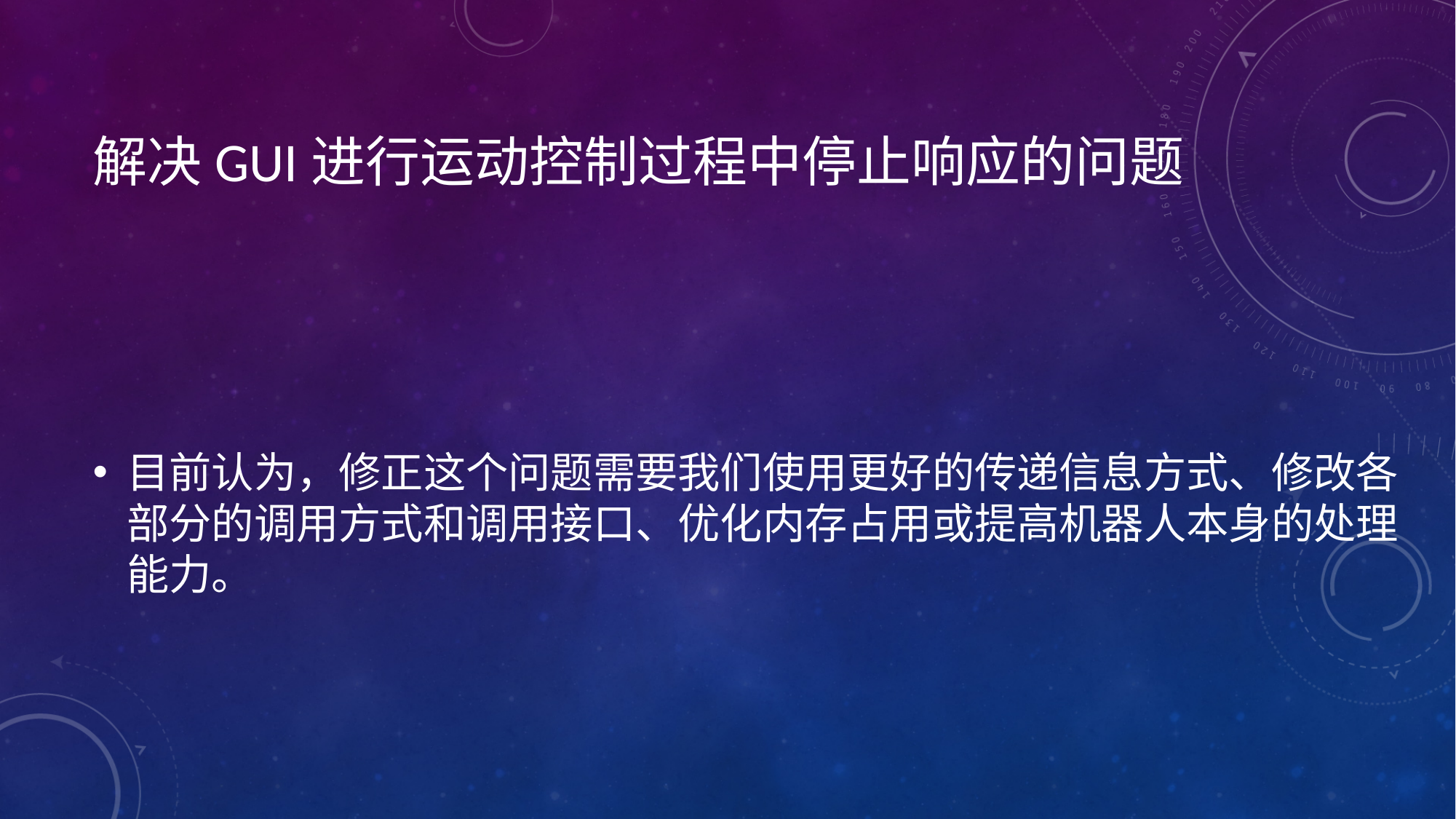

# 解决GUI进行运动控制过程中停止响应的问题
目前认为，修正这个问题需要我们使用更好的传递信息方式、修改各部分的调用方式和调用接口、优化内存占用或提高机器人本身的处理能力。